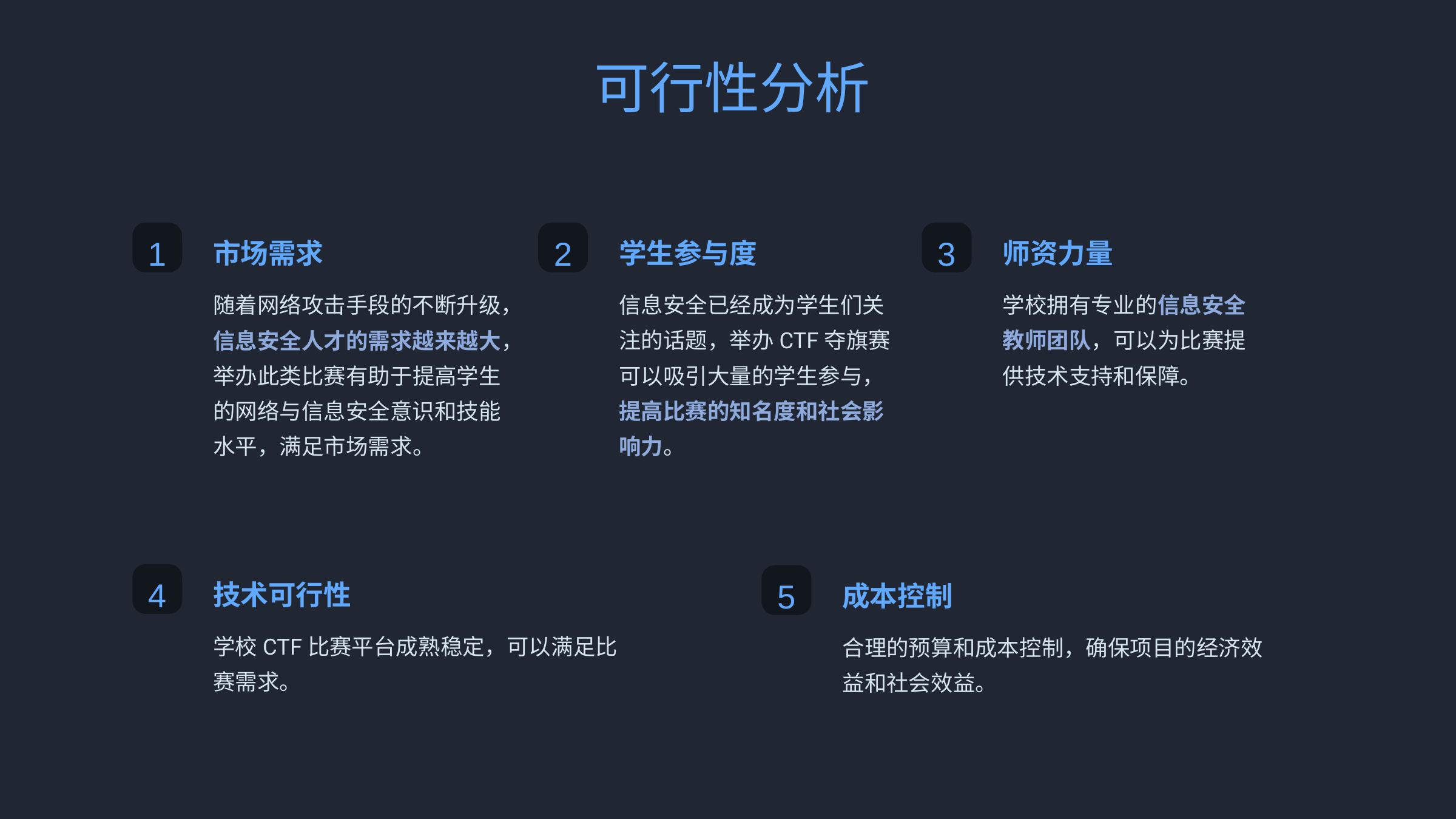

可行性分析

1
2
3
市场需求
学生参与度
师资力量
随着网络攻击手段的不断升级，信息安全人才的需求越来越大，举办此类比赛有助于提高学生的网络与信息安全意识和技能水平，满足市场需求。
信息安全已经成为学生们关注的话题，举办CTF夺旗赛可以吸引大量的学生参与，提高比赛的知名度和社会影响力。
学校拥有专业的信息安全教师团队，可以为比赛提供技术支持和保障。

4
5
技术可行性
成本控制
学校CTF比赛平台成熟稳定，可以满足比赛需求。
合理的预算和成本控制，确保项目的经济效益和社会效益。